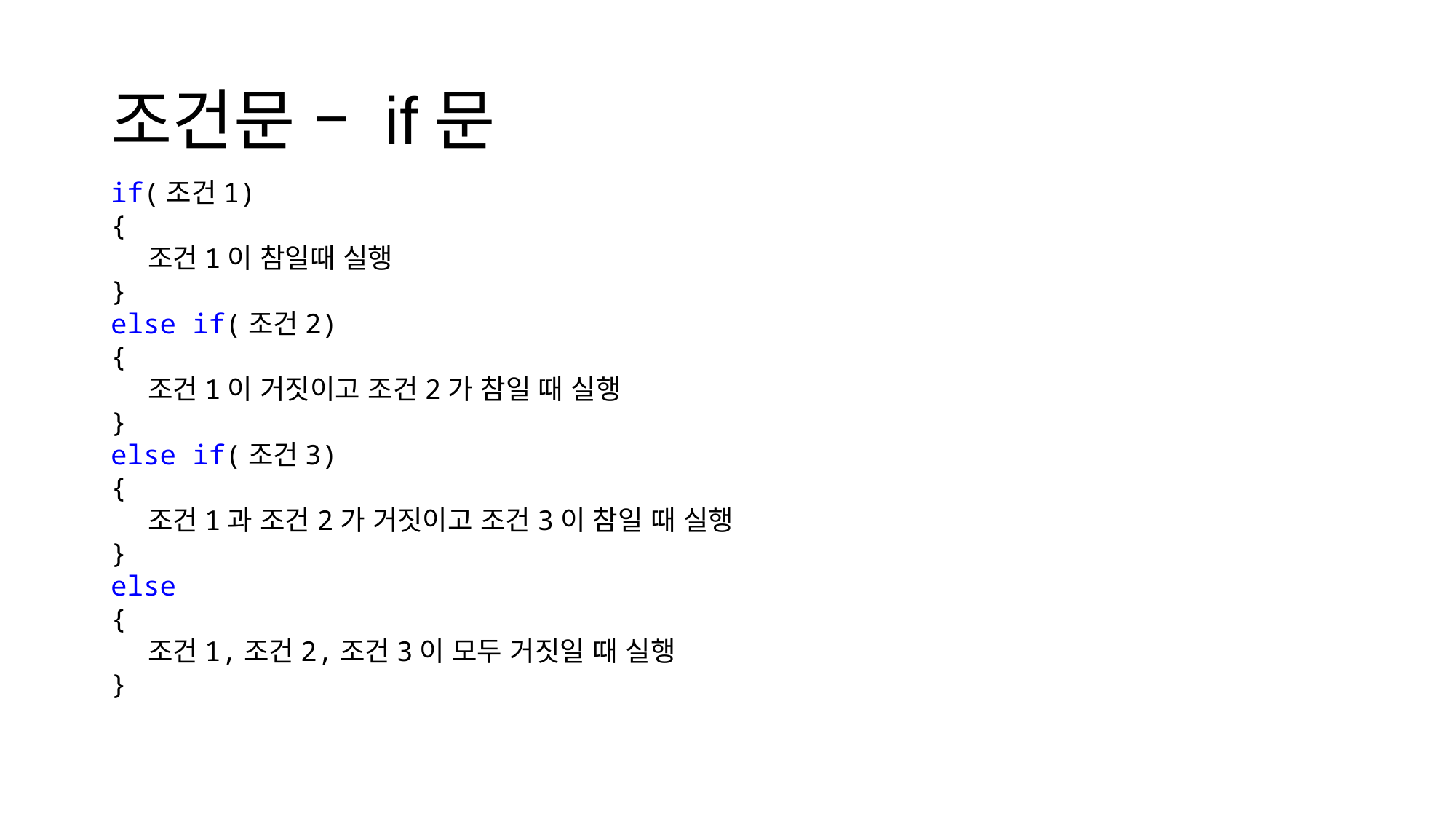

# 조건문 – if문
if(조건1)
{
    조건1이 참일때 실행
}
else if(조건2)
{
    조건1이 거짓이고 조건2가 참일 때 실행
}
else if(조건3)
{
    조건1과 조건2가 거짓이고 조건3이 참일 때 실행
}
else
{
    조건1,조건2,조건3이 모두 거짓일 때 실행
}

출처: http://blog.eairship.kr/129?category=442691 [누구나가 다 이해할 수 있는 프로그래밍 첫걸음]